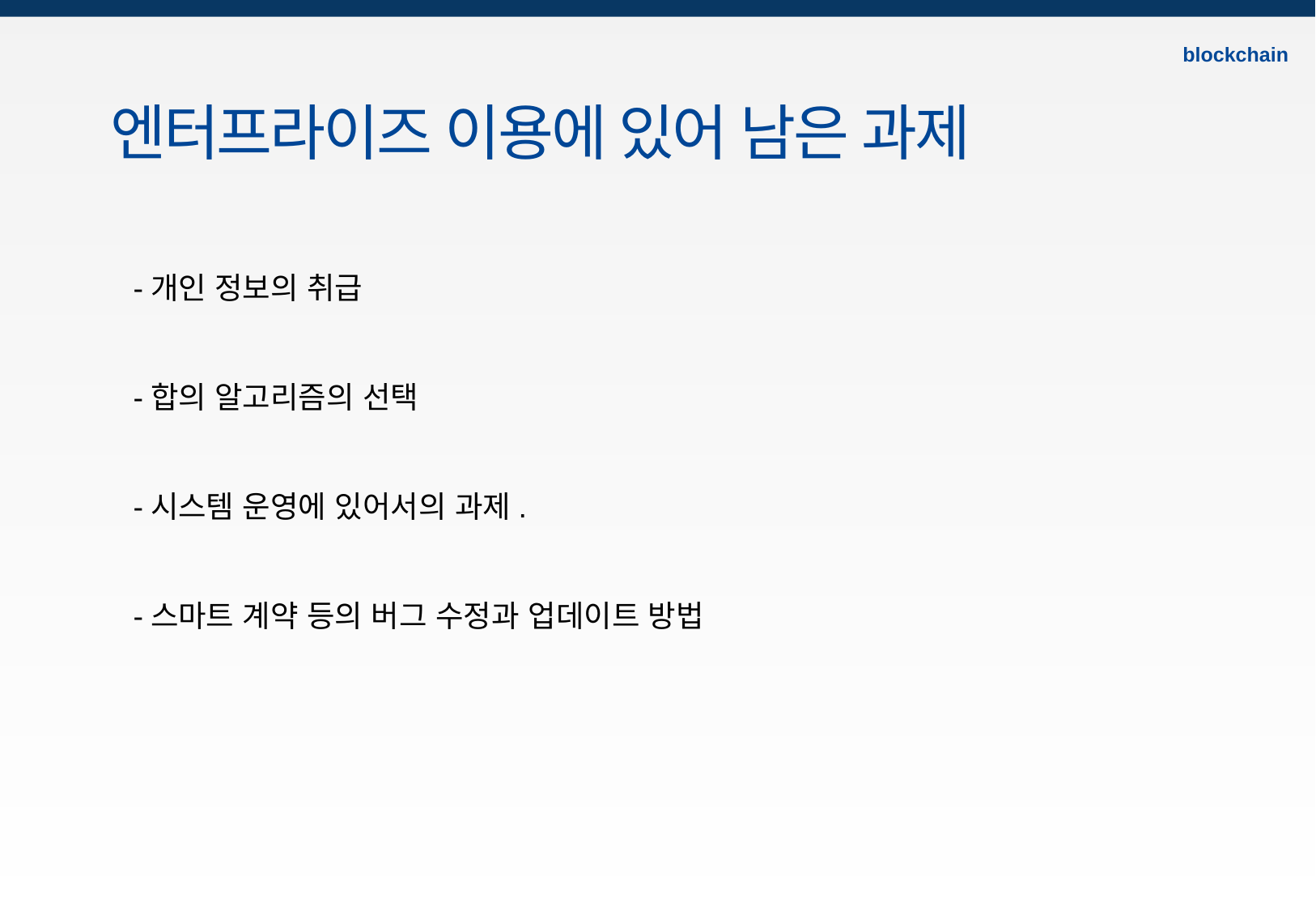

blockchain
엔터프라이즈 이용에 있어 남은 과제
-개인 정보의 취급

-합의 알고리즘의 선택

-시스템 운영에 있어서의 과제.

-스마트 계약 등의 버그 수정과 업데이트 방법